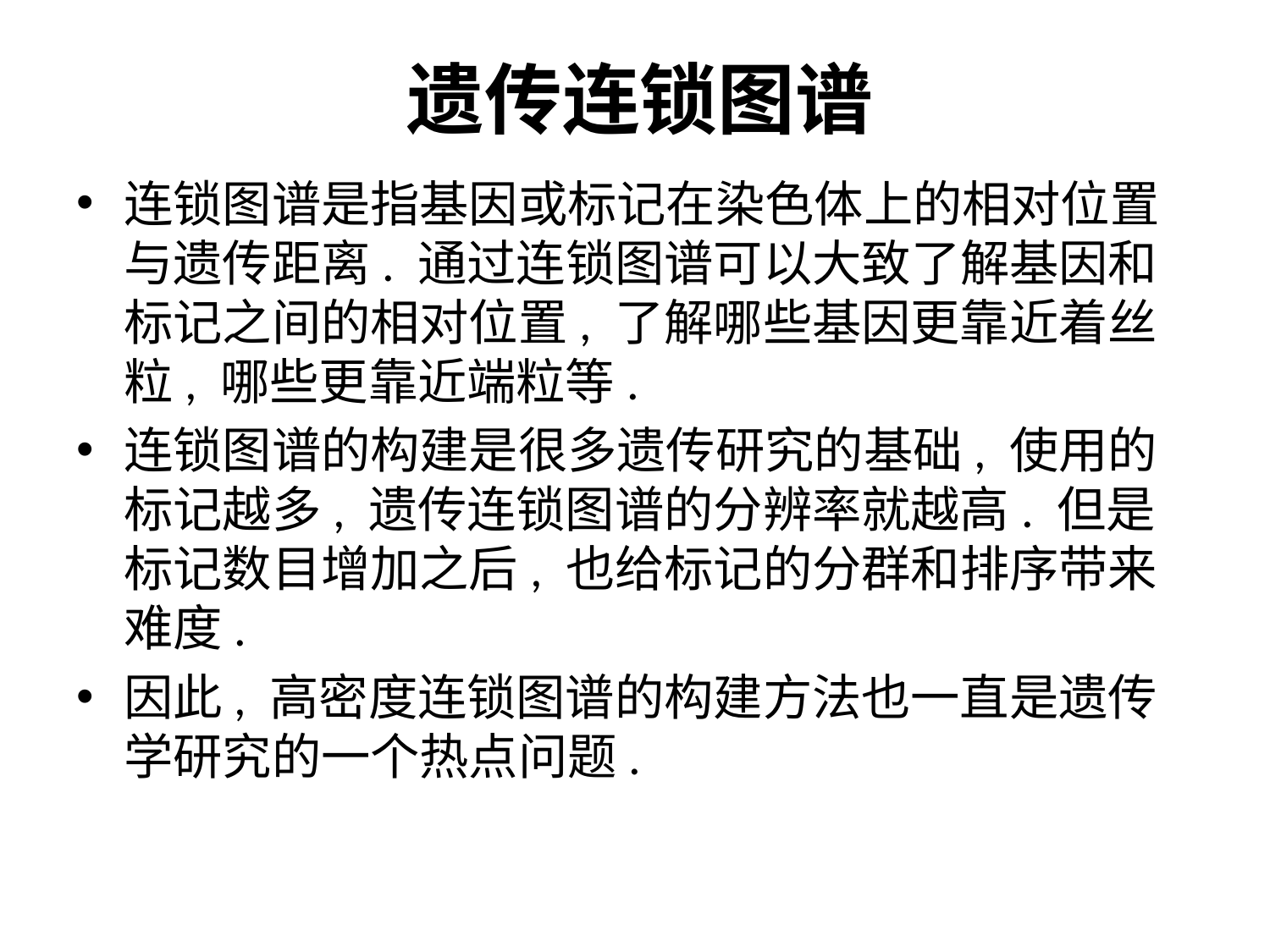

# 遗传连锁图谱
连锁图谱是指基因或标记在染色体上的相对位置与遗传距离. 通过连锁图谱可以大致了解基因和标记之间的相对位置, 了解哪些基因更靠近着丝粒, 哪些更靠近端粒等.
连锁图谱的构建是很多遗传研究的基础, 使用的标记越多, 遗传连锁图谱的分辨率就越高. 但是标记数目增加之后, 也给标记的分群和排序带来难度.
因此, 高密度连锁图谱的构建方法也一直是遗传学研究的一个热点问题.